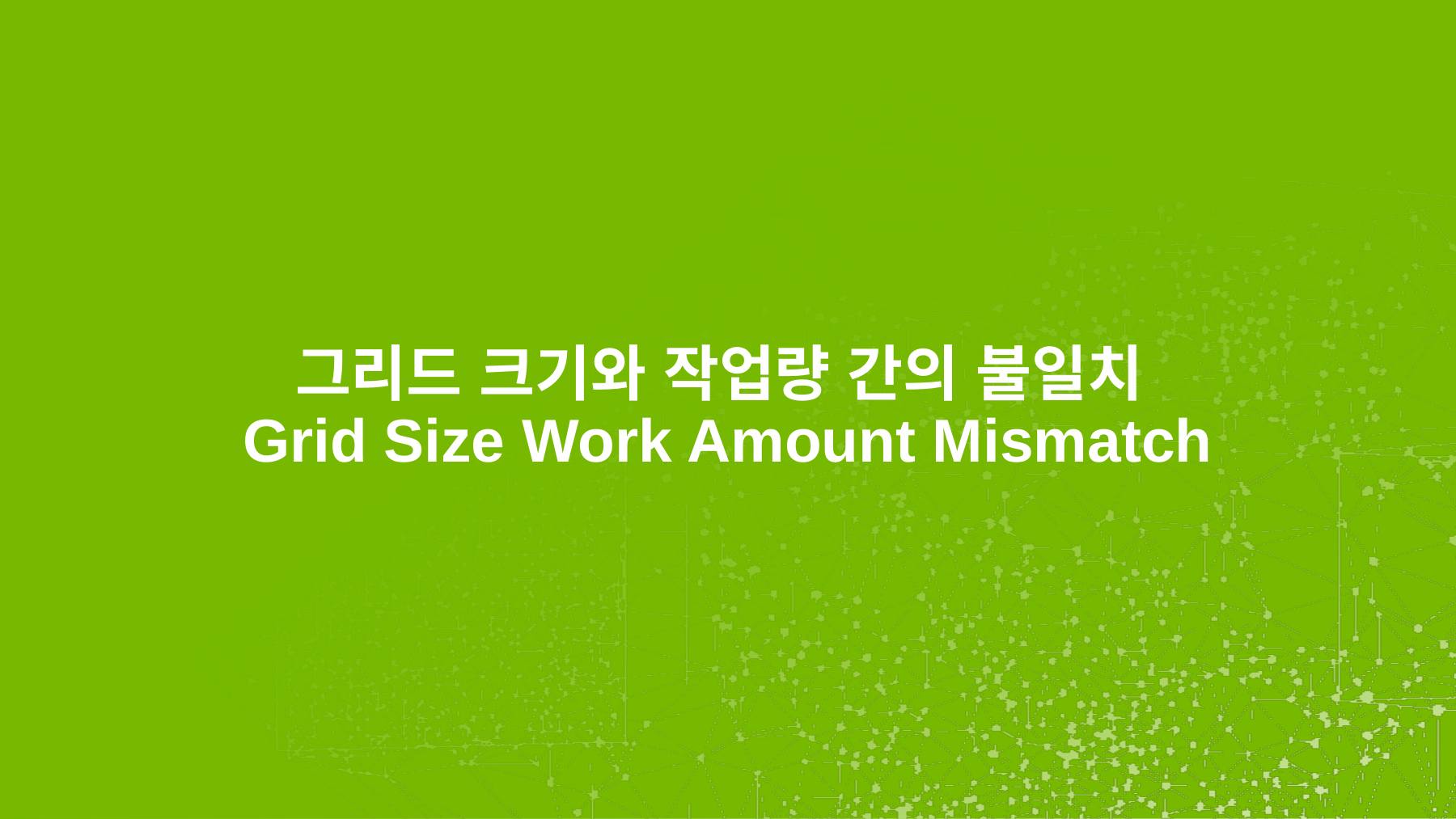

# 그리드 크기와 작업량 간의 불일치 Grid Size Work Amount Mismatch